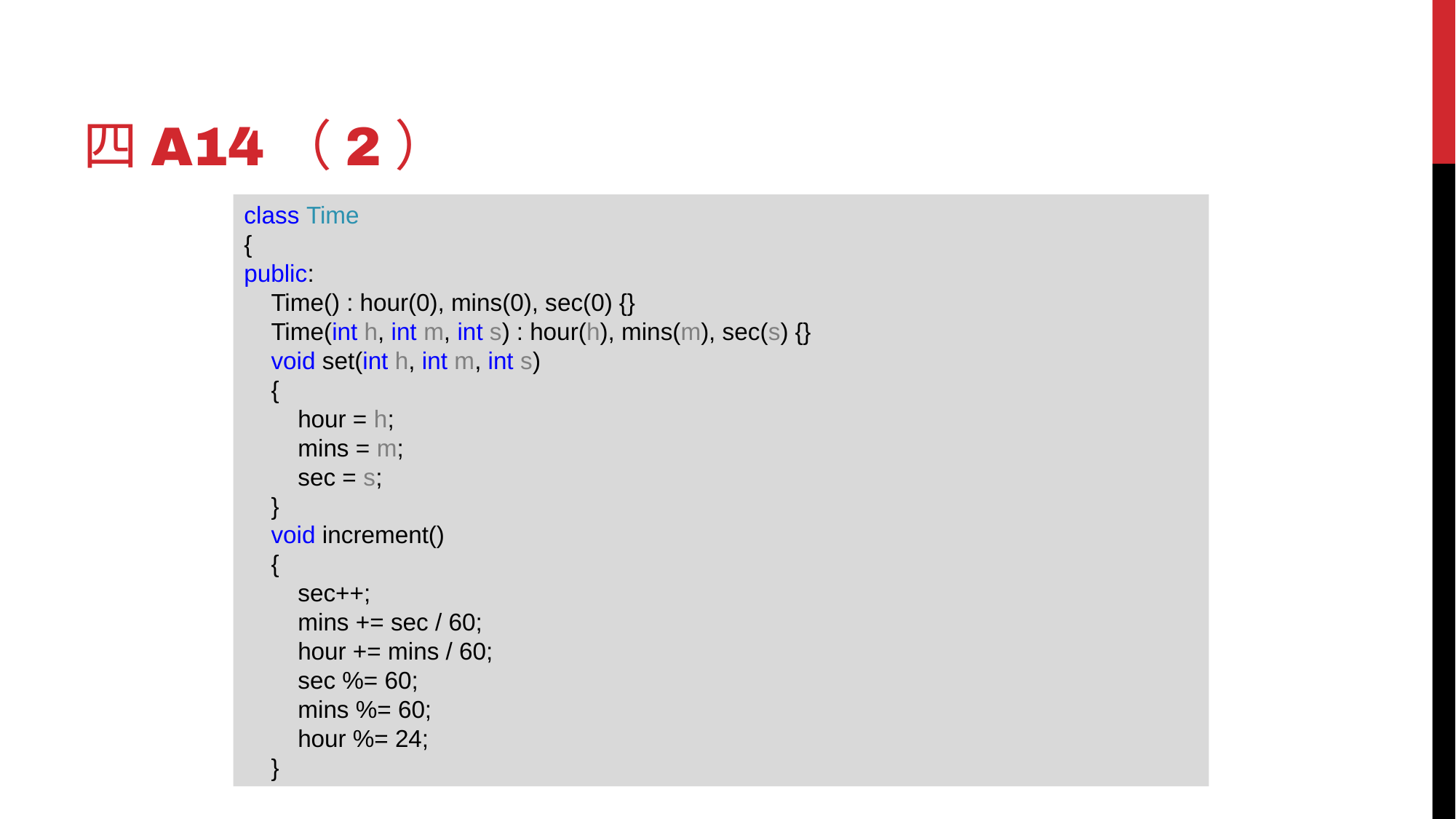

# 四a14（2）
class Time
{
public:
    Time() : hour(0), mins(0), sec(0) {}
    Time(int h, int m, int s) : hour(h), mins(m), sec(s) {}
    void set(int h, int m, int s)
    {
        hour = h;
        mins = m;
        sec = s;
    }
    void increment()
    {
        sec++;
        mins += sec / 60;
        hour += mins / 60;
        sec %= 60;
        mins %= 60;
        hour %= 24;
    }